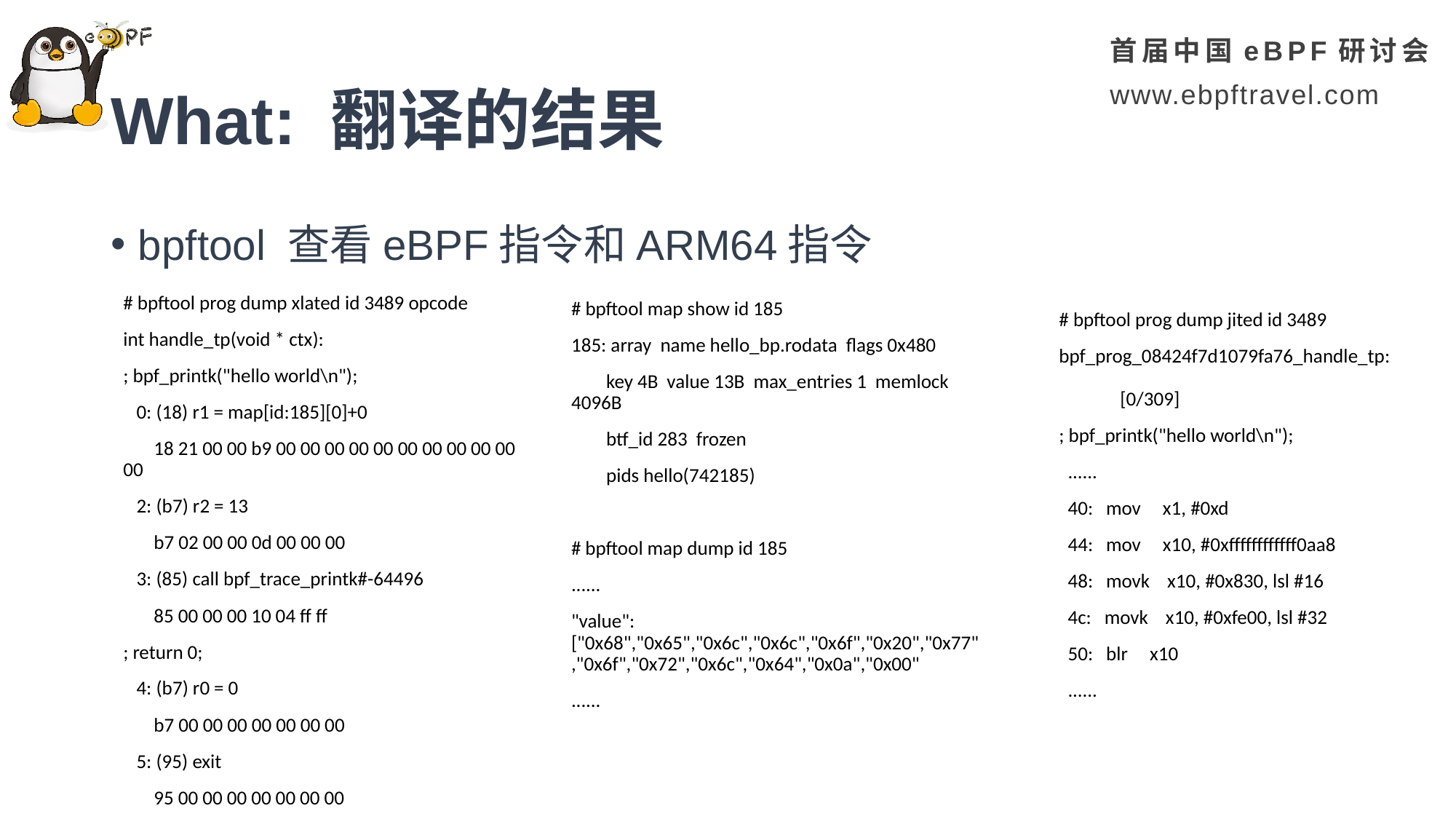

# What: 翻译的结果
bpftool 查看eBPF指令和ARM64指令

# bpftool prog dump xlated id 3489 opcode
int handle_tp(void * ctx):
; bpf_printk("hello world\n");
   0: (18) r1 = map[id:185][0]+0
       18 21 00 00 b9 00 00 00 00 00 00 00 00 00 00 00
   2: (b7) r2 = 13
       b7 02 00 00 0d 00 00 00
   3: (85) call bpf_trace_printk#-64496
       85 00 00 00 10 04 ff ff
; return 0;
   4: (b7) r0 = 0
       b7 00 00 00 00 00 00 00
   5: (95) exit
       95 00 00 00 00 00 00 00
# bpftool map show id 185
185: array  name hello_bp.rodata  flags 0x480
        key 4B  value 13B  max_entries 1  memlock 4096B
        btf_id 283  frozen
        pids hello(742185)

# bpftool map dump id 185
......
"value": ["0x68","0x65","0x6c","0x6c","0x6f","0x20","0x77","0x6f","0x72","0x6c","0x64","0x0a","0x00"
......
# bpftool prog dump jited id 3489
bpf_prog_08424f7d1079fa76_handle_tp:                                                                                            [0/309]
; bpf_printk("hello world\n");
  ......
  40:   mov     x1, #0xd
  44:   mov     x10, #0xffffffffffff0aa8
  48:   movk    x10, #0x830, lsl #16
  4c:   movk    x10, #0xfe00, lsl #32
  50:   blr     x10
  ......